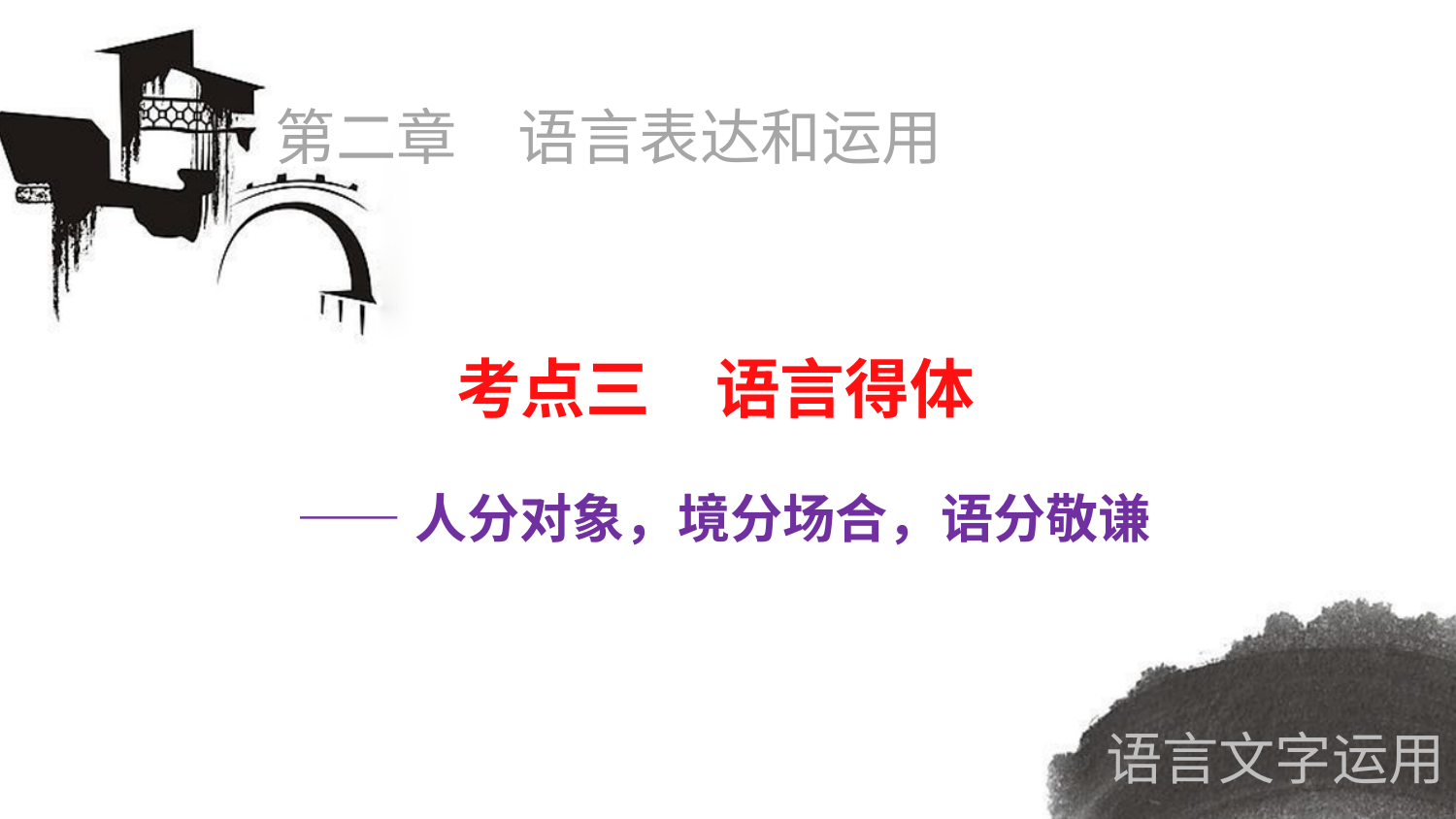

第二章　语言表达和运用
考点三　语言得体
——人分对象，境分场合，语分敬谦
语言文字运用